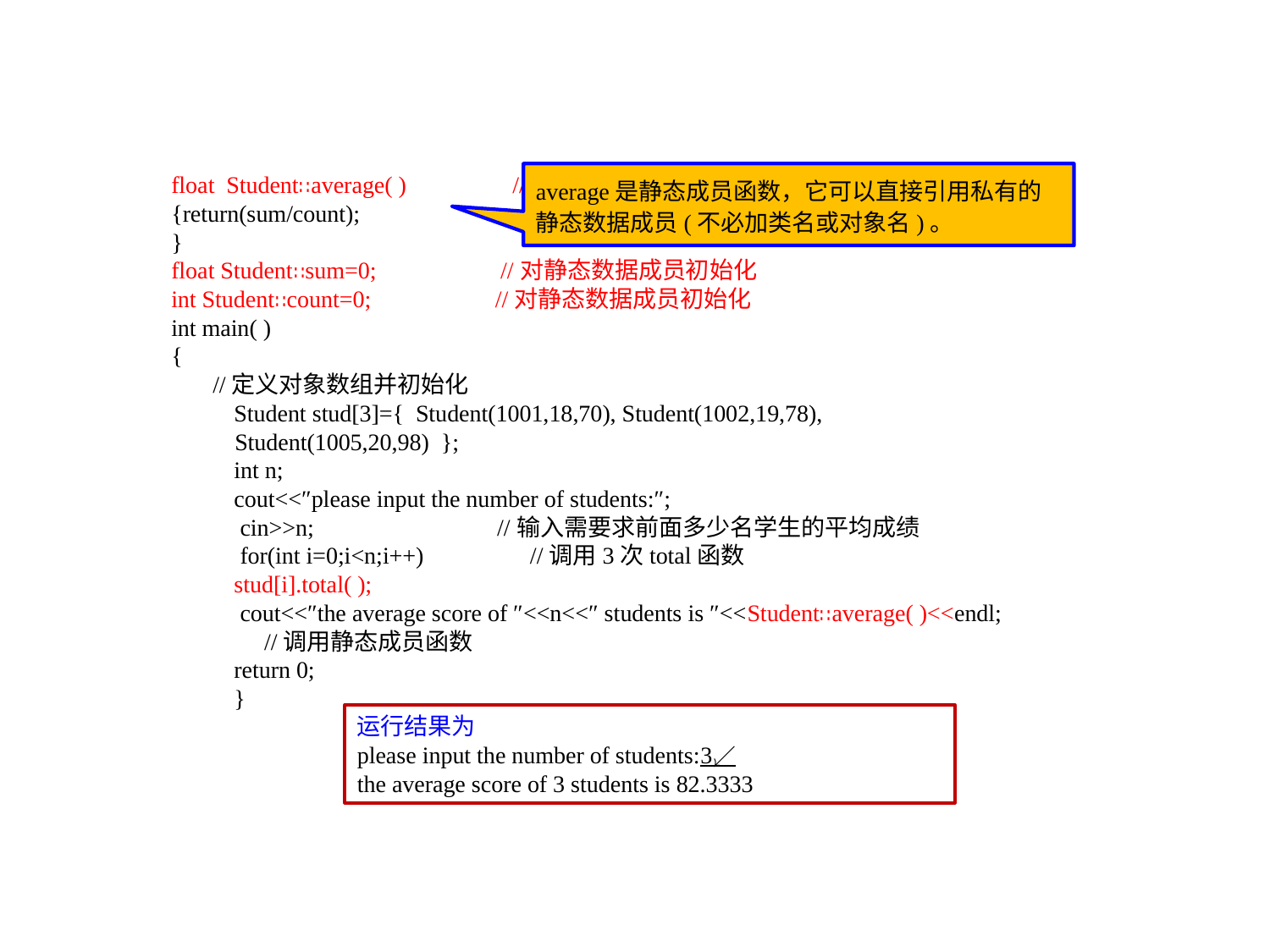

float  Student∷average( )                  //定义静态成员函数
{return(sum/count);
}
float Student∷sum=0;                     //对静态数据成员初始化
int Student∷count=0;                     //对静态数据成员初始化
int main( )
{
       //定义对象数组并初始化
Student stud[3]={  Student(1001,18,70), Student(1002,19,78), Student(1005,20,98)  };
int n;
cout<<″please input the number of students:″;
 cin>>n;                               //输入需要求前面多少名学生的平均成绩
 for(int i=0;i<n;i++)                  //调用3次total函数
stud[i].total( );
 cout<<″the average score of ″<<n<<″ students is ″<<Student∷average( )<<endl;        //调用静态成员函数
return 0;
}
average是静态成员函数，它可以直接引用私有的静态数据成员(不必加类名或对象名)。
运行结果为
please input the number of students:3↙
the average score of 3 students is 82.3333